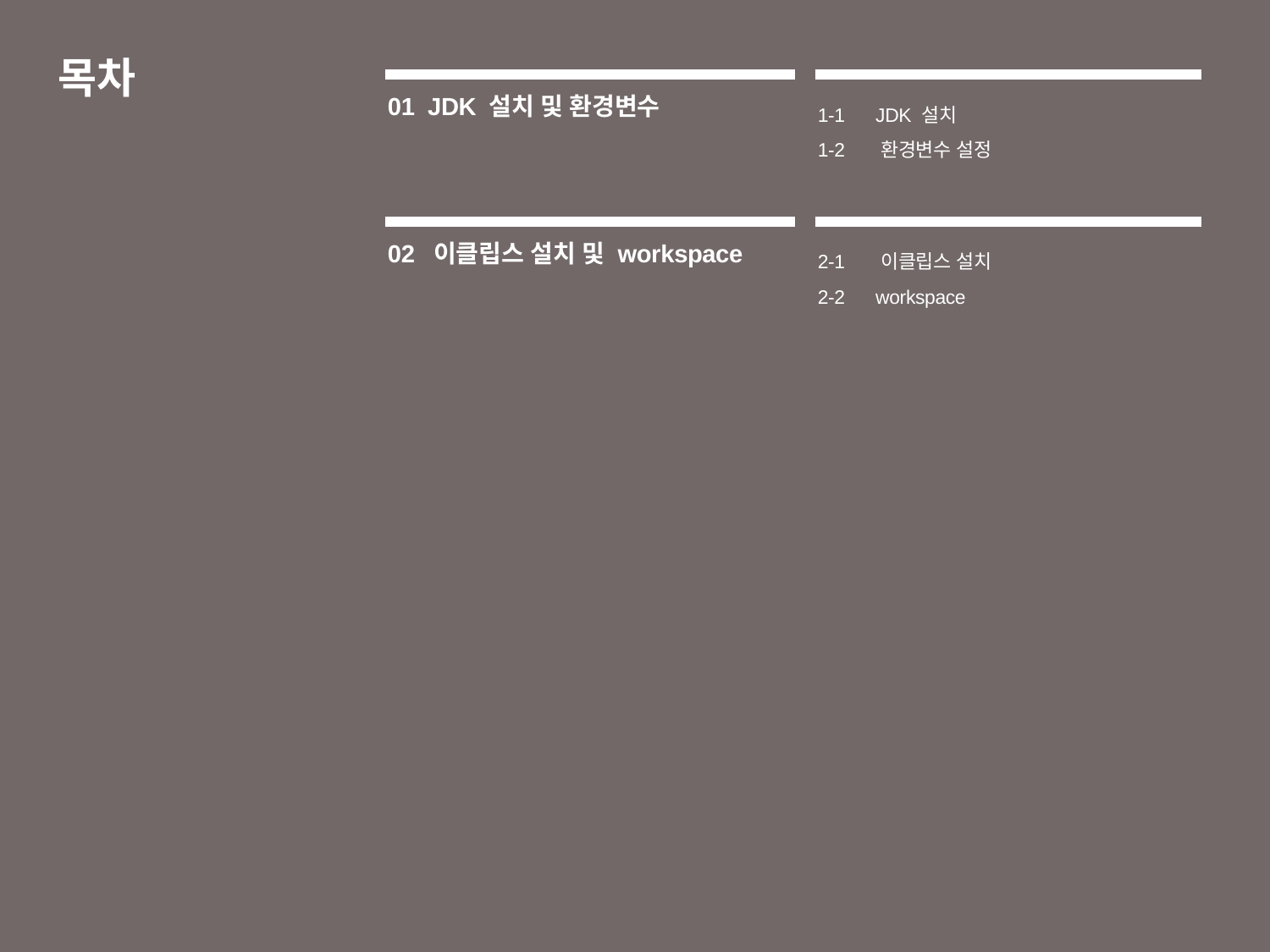

# 목차
01  JDK 설치 및 환경변수
1-1      JDK 설치
1-2      환경변수 설정
02  이클립스 설치 및 workspace
2-1      이클립스 설치
2-2      workspace